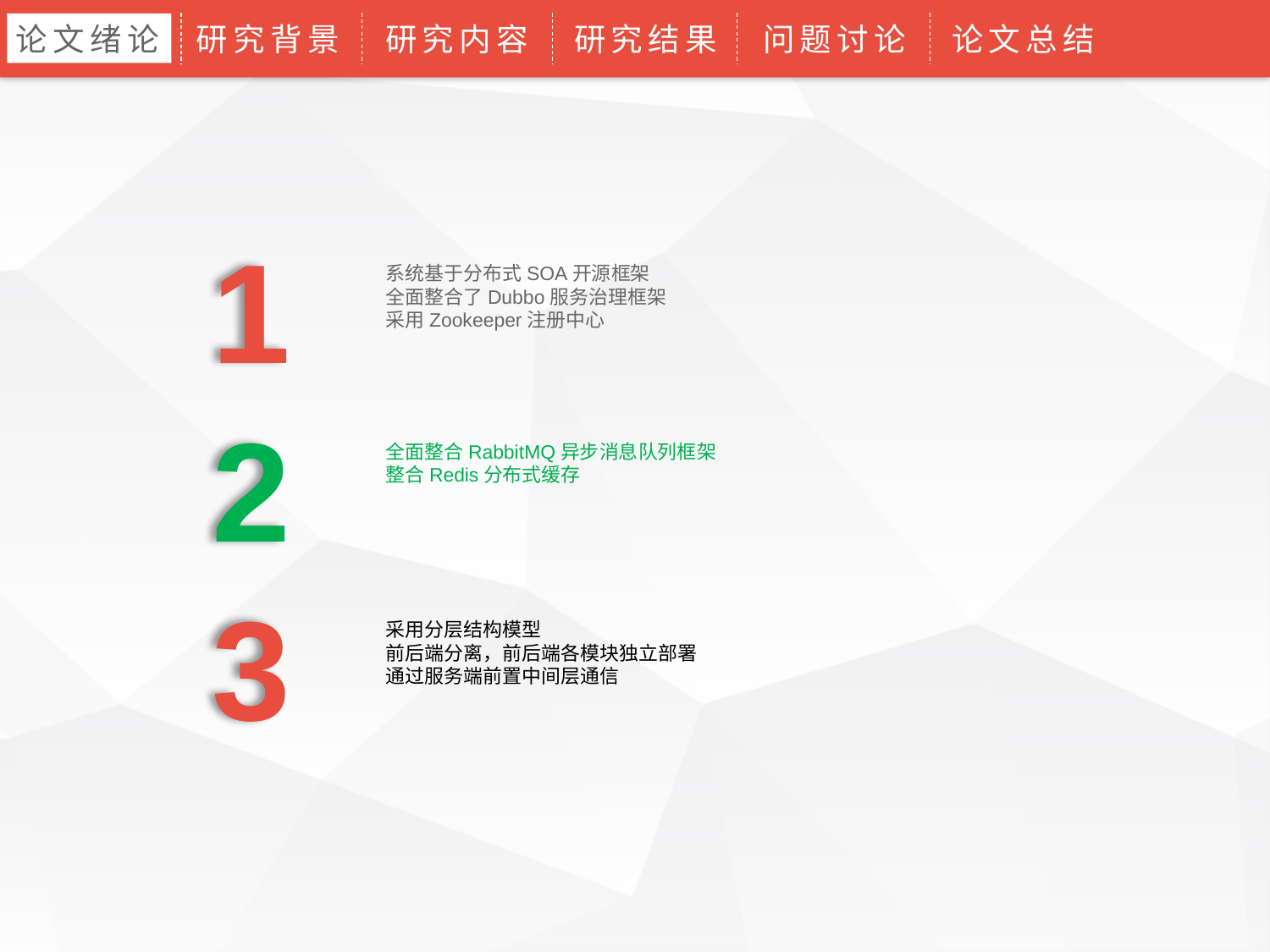

论文绪论
研究背景
研究内容
研究结果
问题讨论
论文总结

1
系统基于分布式SOA开源框架
全面整合了Dubbo服务治理框架
采用Zookeeper注册中心
2
全面整合RabbitMQ异步消息队列框架
整合Redis分布式缓存
3
采用分层结构模型
前后端分离，前后端各模块独立部署
通过服务端前置中间层通信